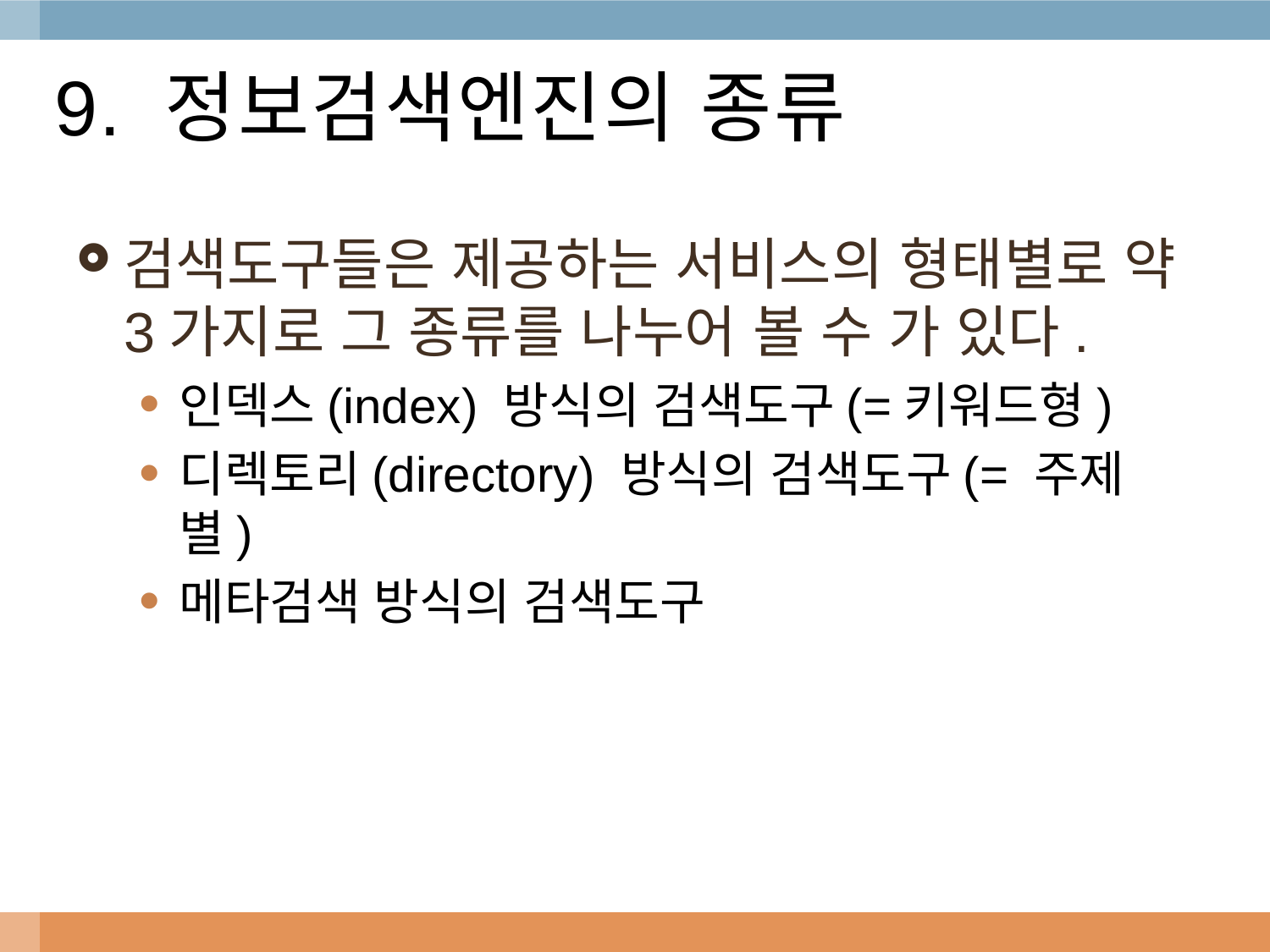

# 9. 정보검색엔진의 종류
검색도구들은 제공하는 서비스의 형태별로 약 3가지로 그 종류를 나누어 볼 수 가 있다.
인덱스(index) 방식의 검색도구(=키워드형)
디렉토리(directory) 방식의 검색도구(= 주제별)
메타검색 방식의 검색도구